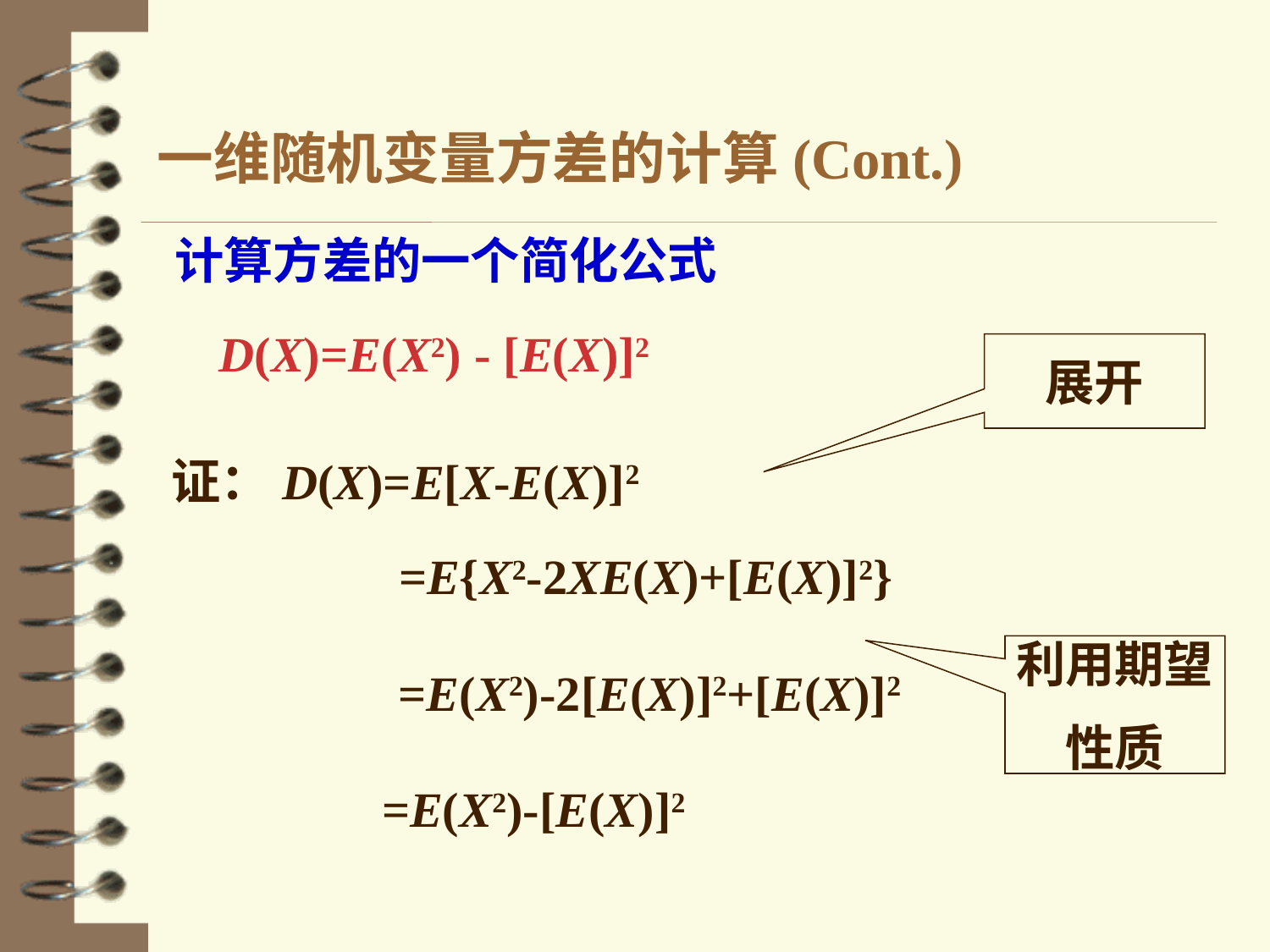

一维随机变量方差的计算(Cont.)
计算方差的一个简化公式
展开
      D(X)=E(X2) - [E(X)]2
证：D(X)=E[X-E(X)]2
=E{X2-2XE(X)+[E(X)]2}
利用期望
性质
=E(X2)-2[E(X)]2+[E(X)]2
=E(X2)-[E(X)]2